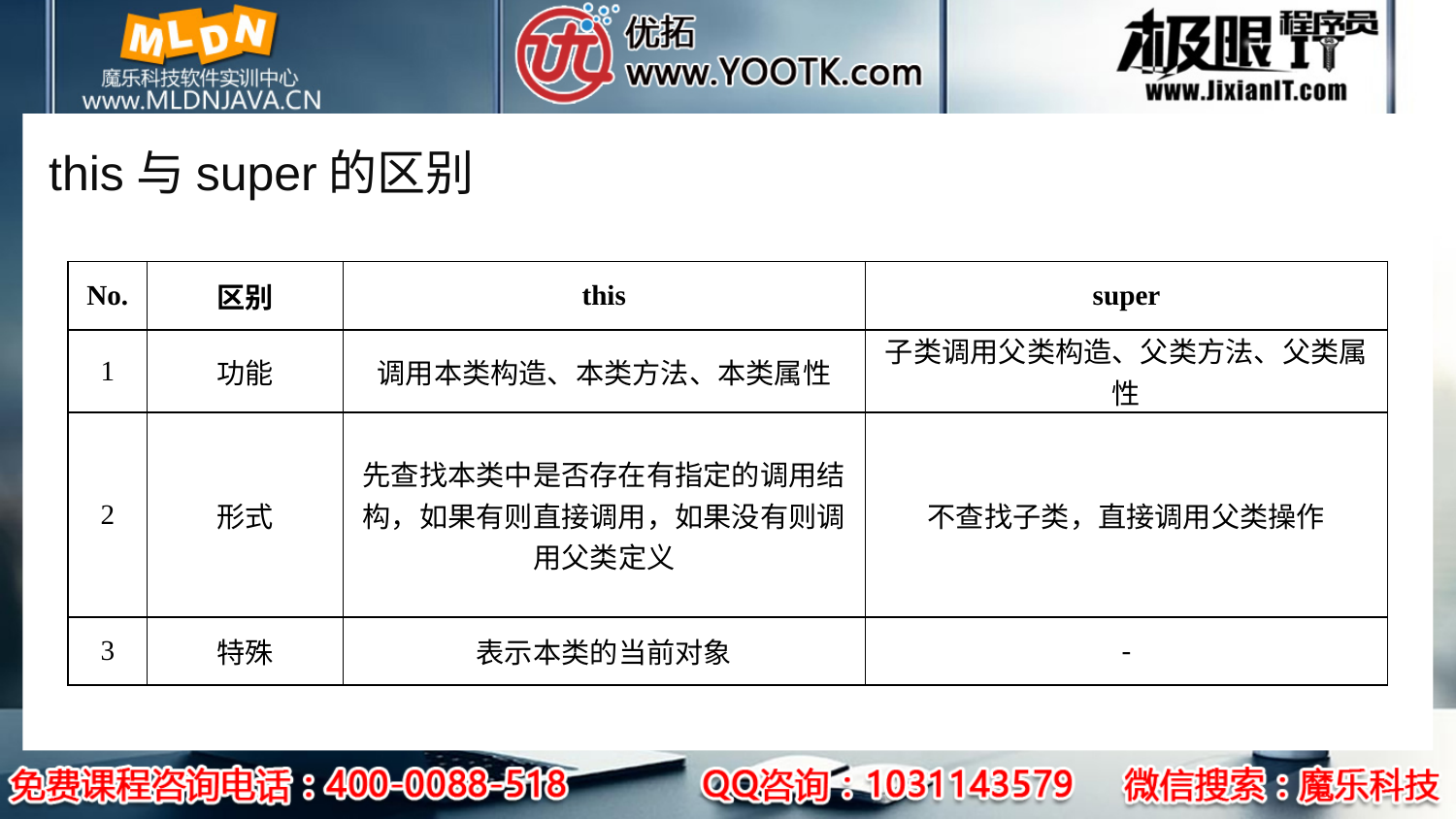

# this与super的区别
| No. | 区别 | this | super |
| --- | --- | --- | --- |
| 1 | 功能 | 调用本类构造、本类方法、本类属性 | 子类调用父类构造、父类方法、父类属性 |
| 2 | 形式 | 先查找本类中是否存在有指定的调用结构，如果有则直接调用，如果没有则调用父类定义 | 不查找子类，直接调用父类操作 |
| 3 | 特殊 | 表示本类的当前对象 | - |